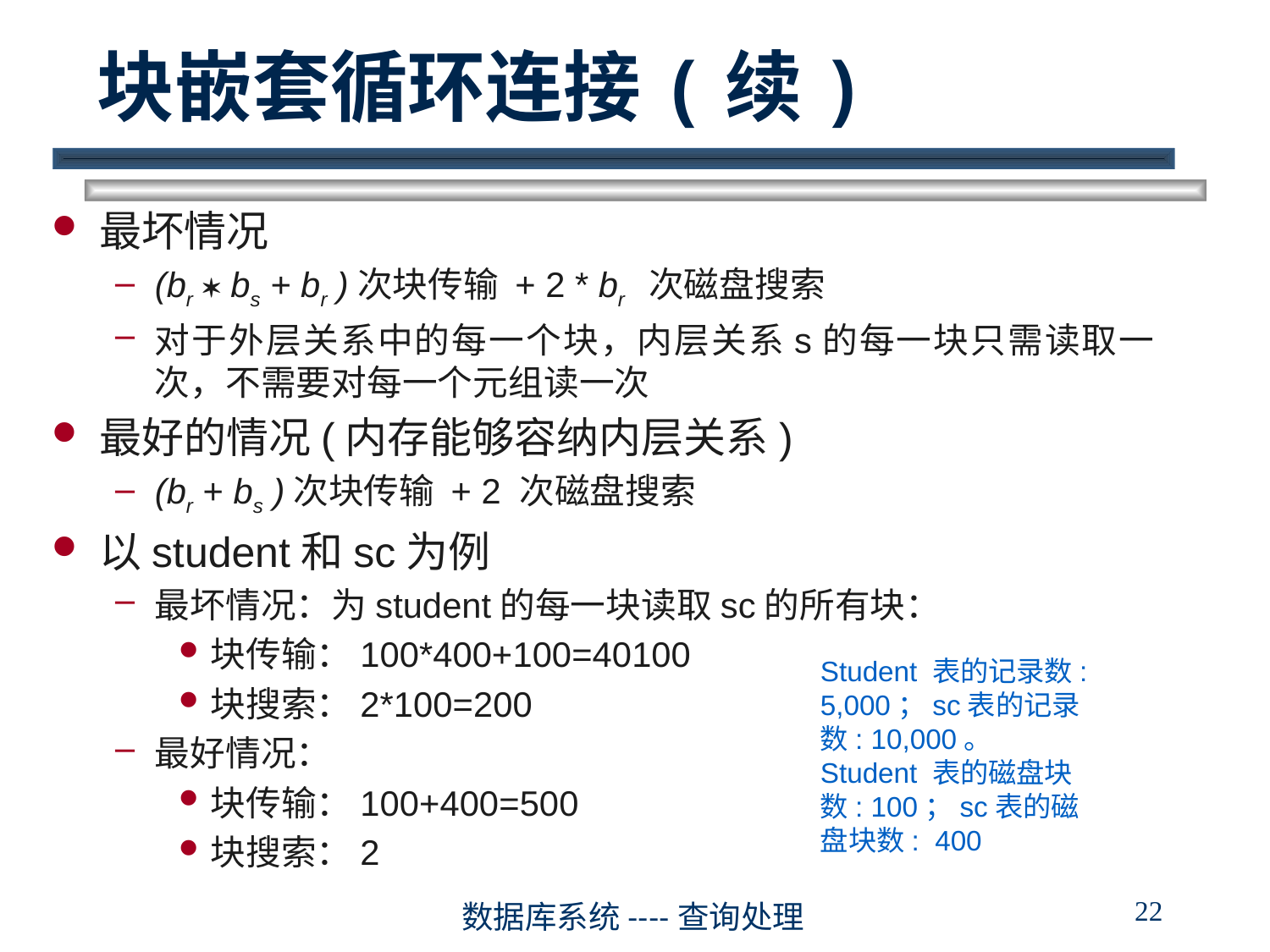

# 块嵌套循环连接(续)
最坏情况
(br ∗ bs + br )次块传输 + 2 * br  次磁盘搜索
对于外层关系中的每一个块，内层关系s的每一块只需读取一次，不需要对每一个元组读一次
最好的情况(内存能够容纳内层关系)
(br + bs )次块传输 + 2 次磁盘搜索
以student和sc为例
最坏情况：为student的每一块读取sc的所有块：
块传输：100*400+100=40100
块搜索：2*100=200
最好情况：
块传输：100+400=500
块搜索：2
Student 表的记录数: 5,000；sc表的记录数: 10,000。
Student 表的磁盘块数: 100；sc表的磁盘块数:  400
22
数据库系统----查询处理